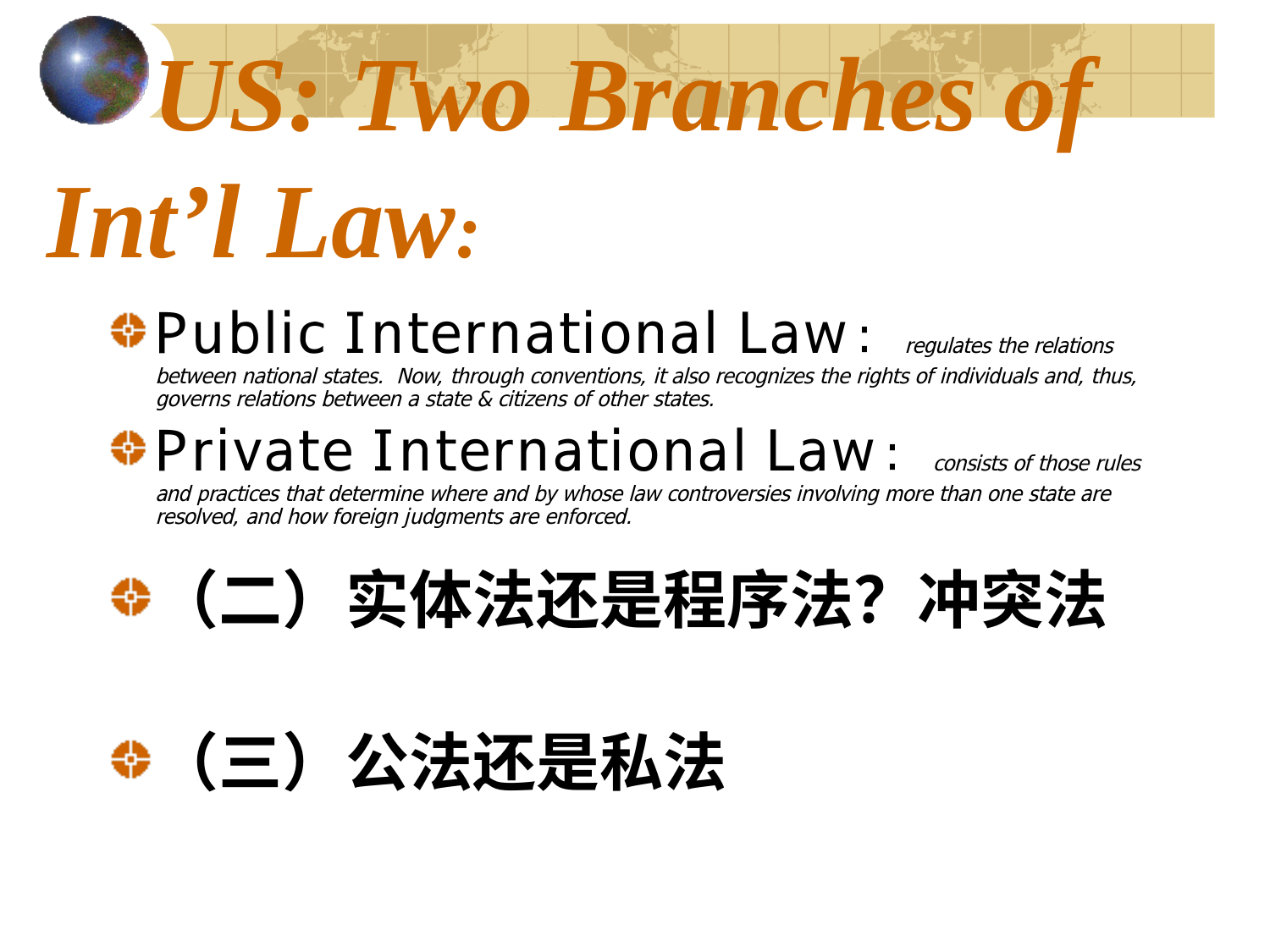

# US: Two Branches of Int’l Law:
Public International Law:  regulates the relations between national states.  Now, through conventions, it also recognizes the rights of individuals and, thus, governs relations between a state & citizens of other states.
Private International Law:  consists of those rules and practices that determine where and by whose law controversies involving more than one state are resolved, and how foreign judgments are enforced.

（二）实体法还是程序法？冲突法

（三）公法还是私法